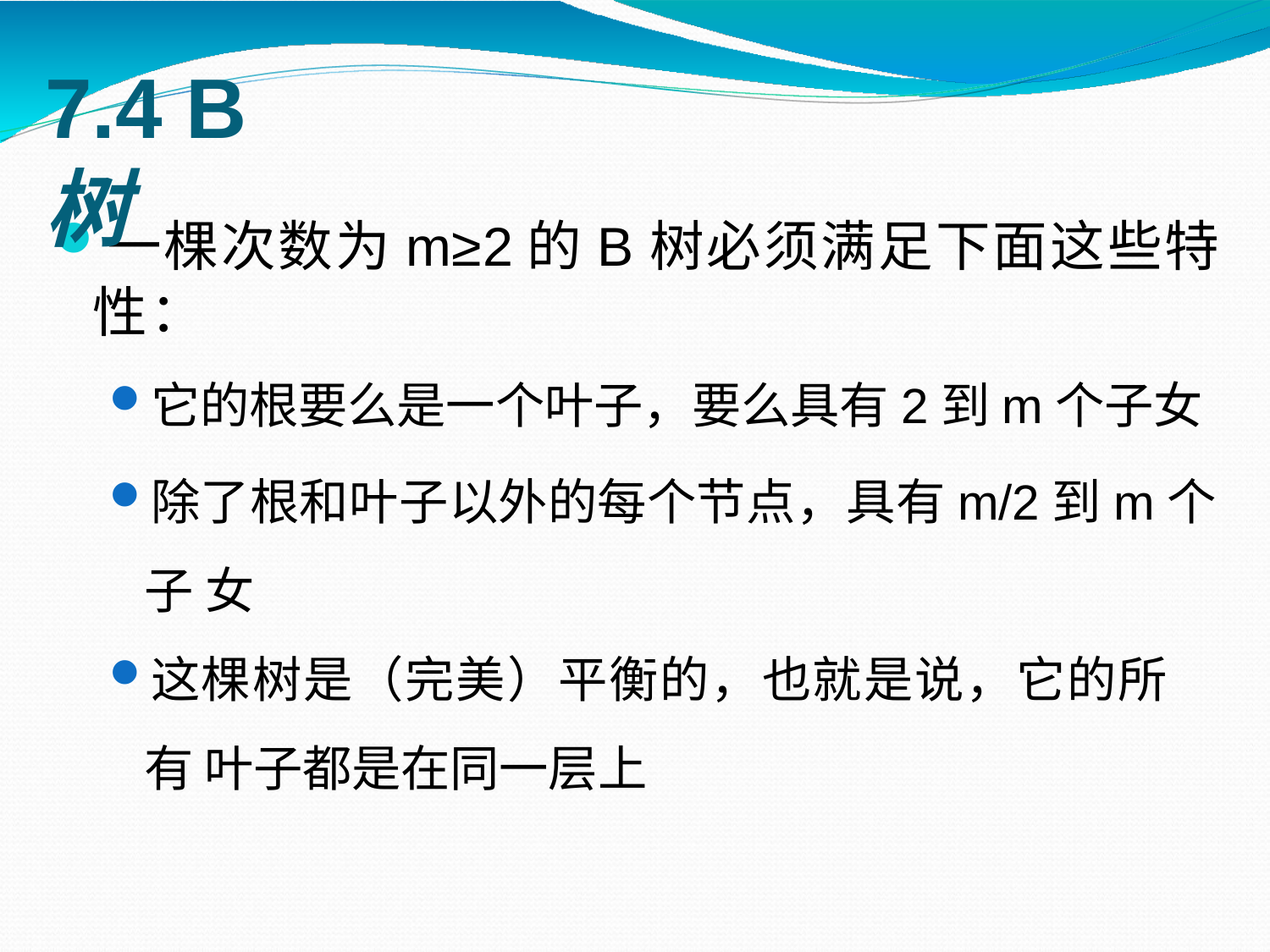

# 7.4 B树
一棵次数为m≥2的B树必须满足下面这些特性：
它的根要么是一个叶子，要么具有2到m个子女
除了根和叶子以外的每个节点，具有m/2到m个子 女
这棵树是（完美）平衡的，也就是说，它的所有 叶子都是在同一层上